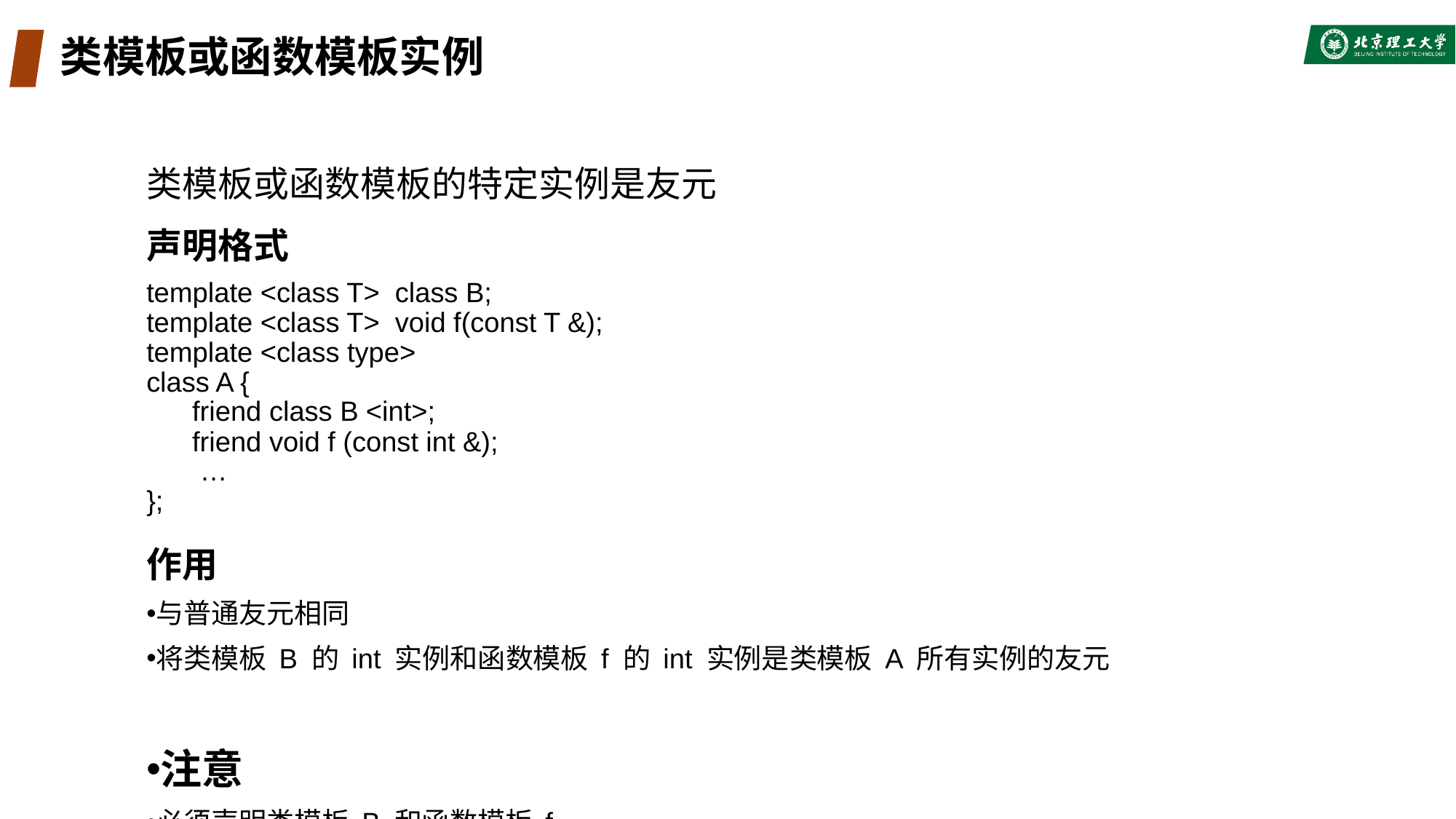

# 类模板或函数模板实例
类模板或函数模板的特定实例是友元
声明格式
template <class T>  class B;
template <class T>  void f(const T &);
template <class type>
class A {
      friend class B <int>;
      friend void f (const int &);
       …
};

作用
与普通友元相同
将类模板 B 的 int 实例和函数模板 f 的 int 实例是类模板 A 所有实例的友元

注意
必须声明类模板 B 和函数模板 f